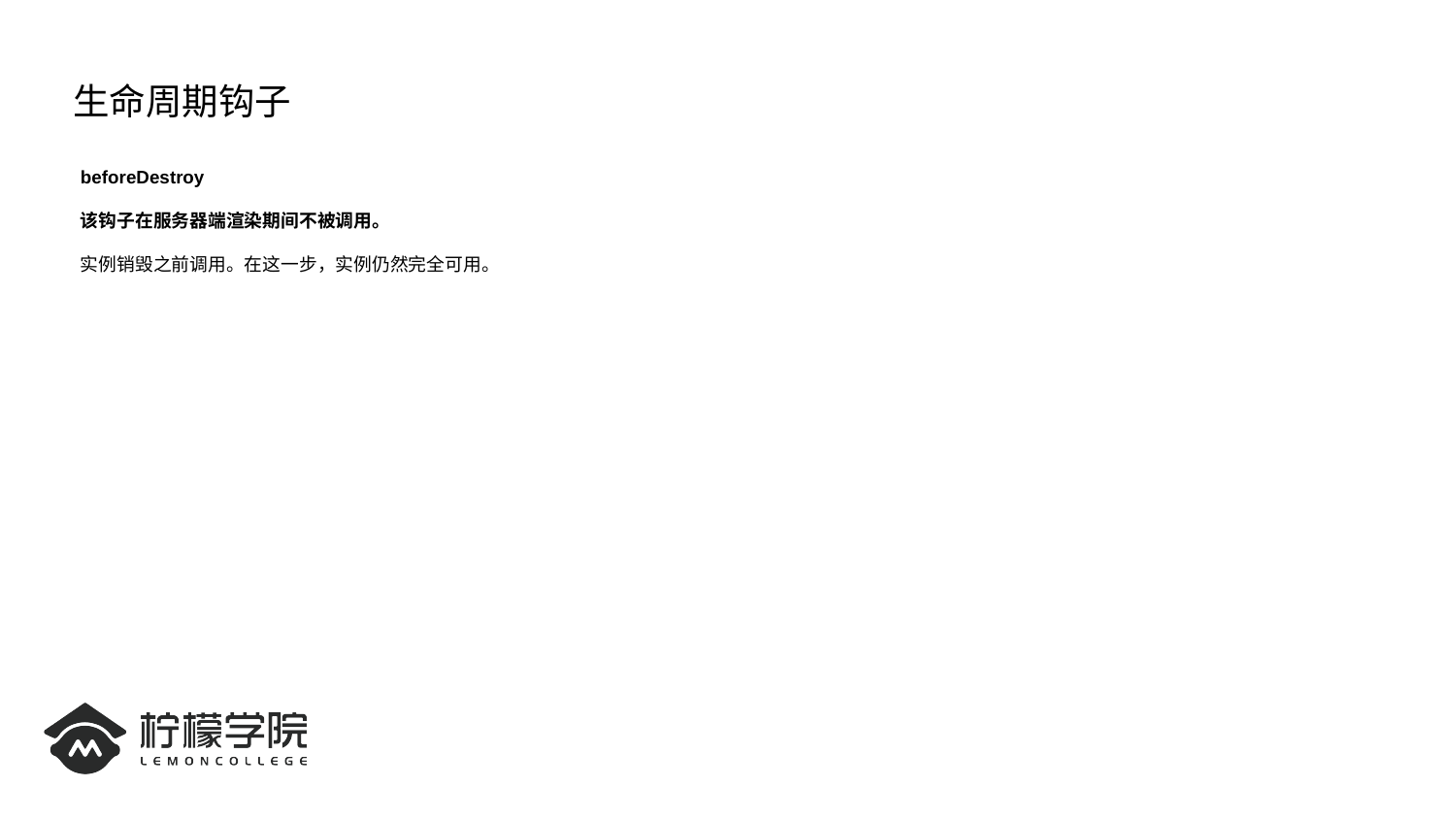

# 生命周期钩子
beforeDestroy

该钩子在服务器端渲染期间不被调用。

实例销毁之前调用。在这一步，实例仍然完全可用。